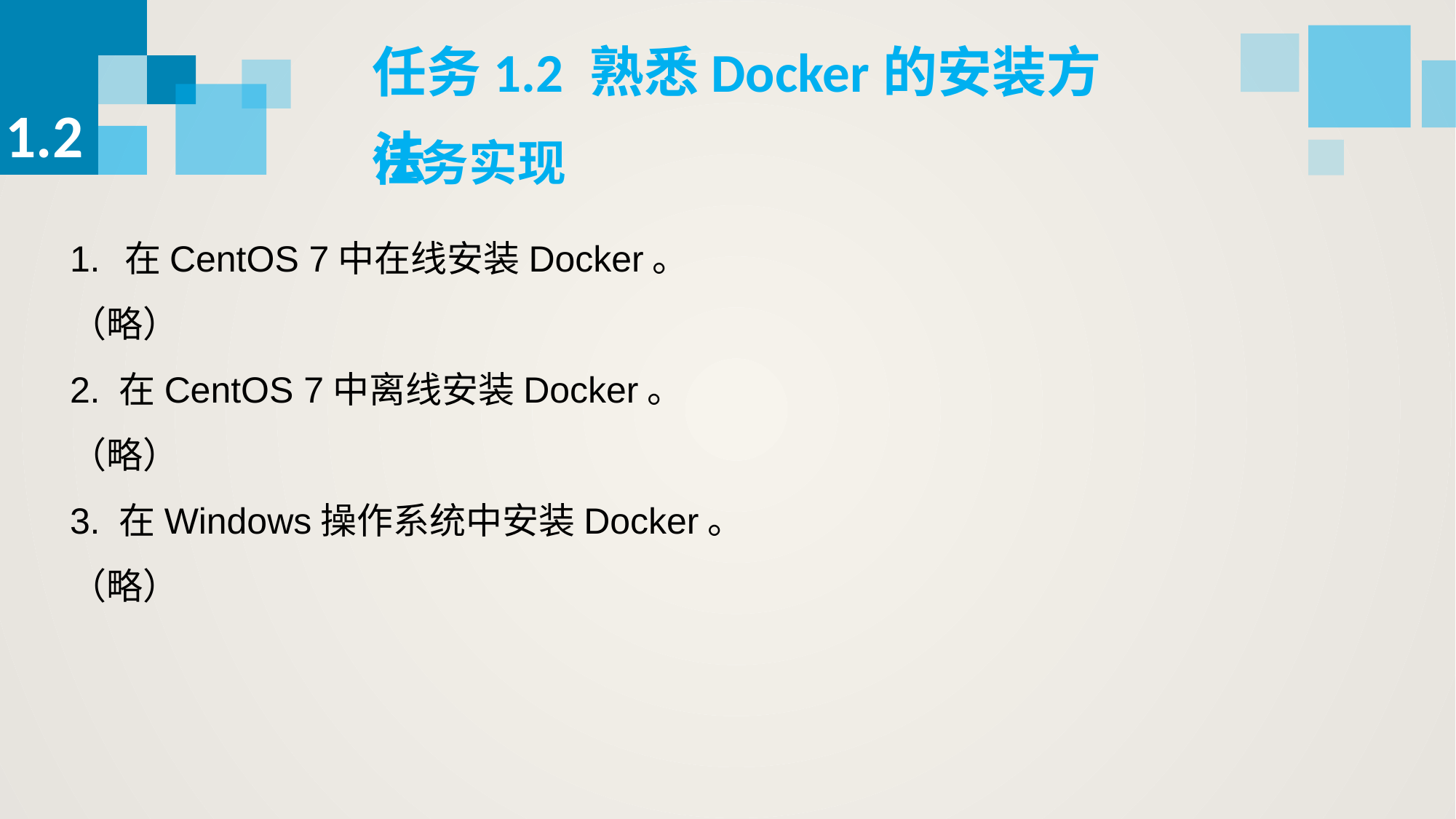

任务1.2 熟悉Docker的安装方法
1.2
任务实现
在CentOS 7中在线安装Docker。
（略）
2. 在CentOS 7中离线安装Docker。
（略）
3. 在Windows操作系统中安装Docker。
（略）